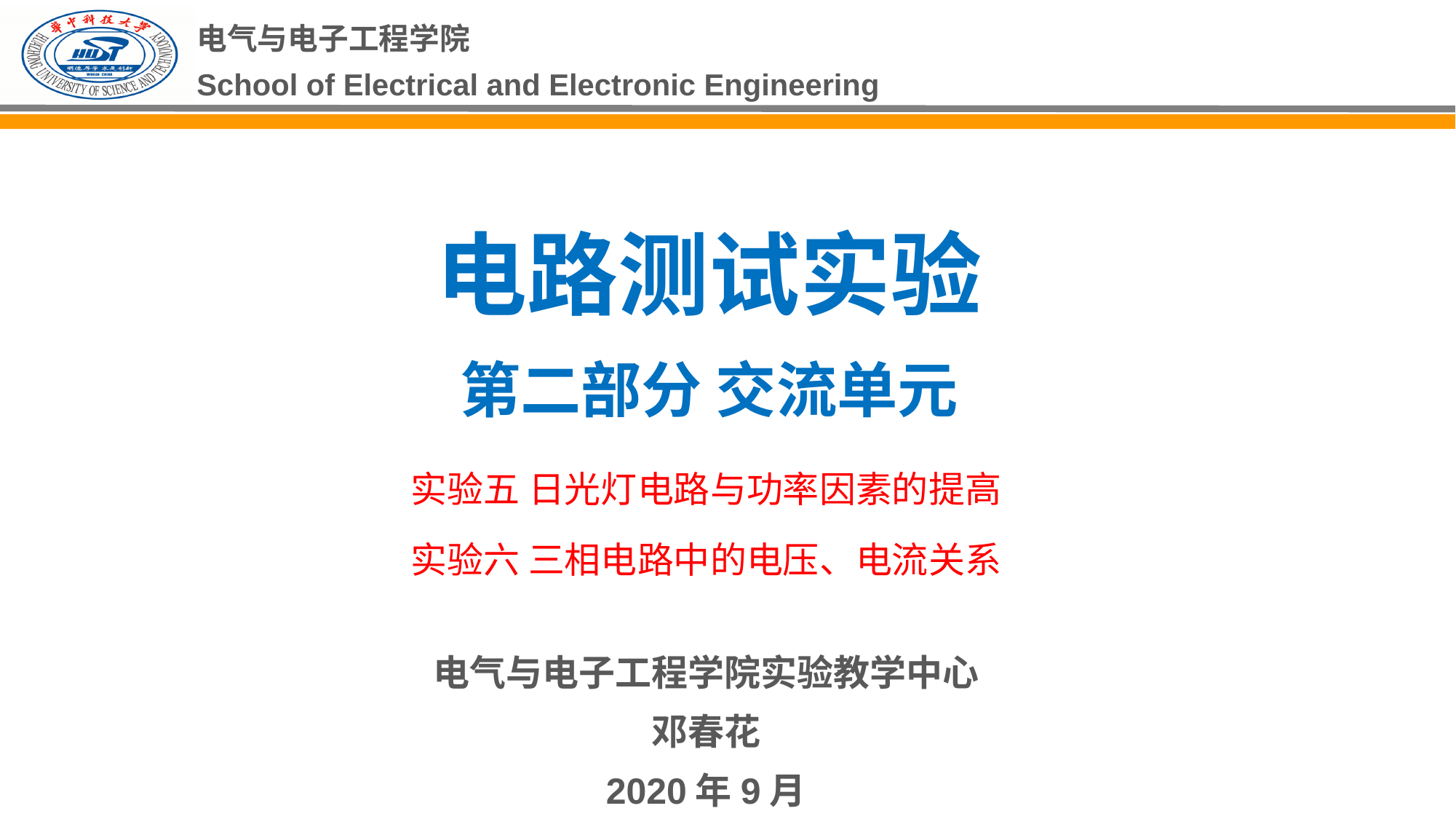

电路测试实验
第二部分 交流单元
实验五 日光灯电路与功率因素的提高
实验六 三相电路中的电压、电流关系
电气与电子工程学院实验教学中心
邓春花
2020年9月